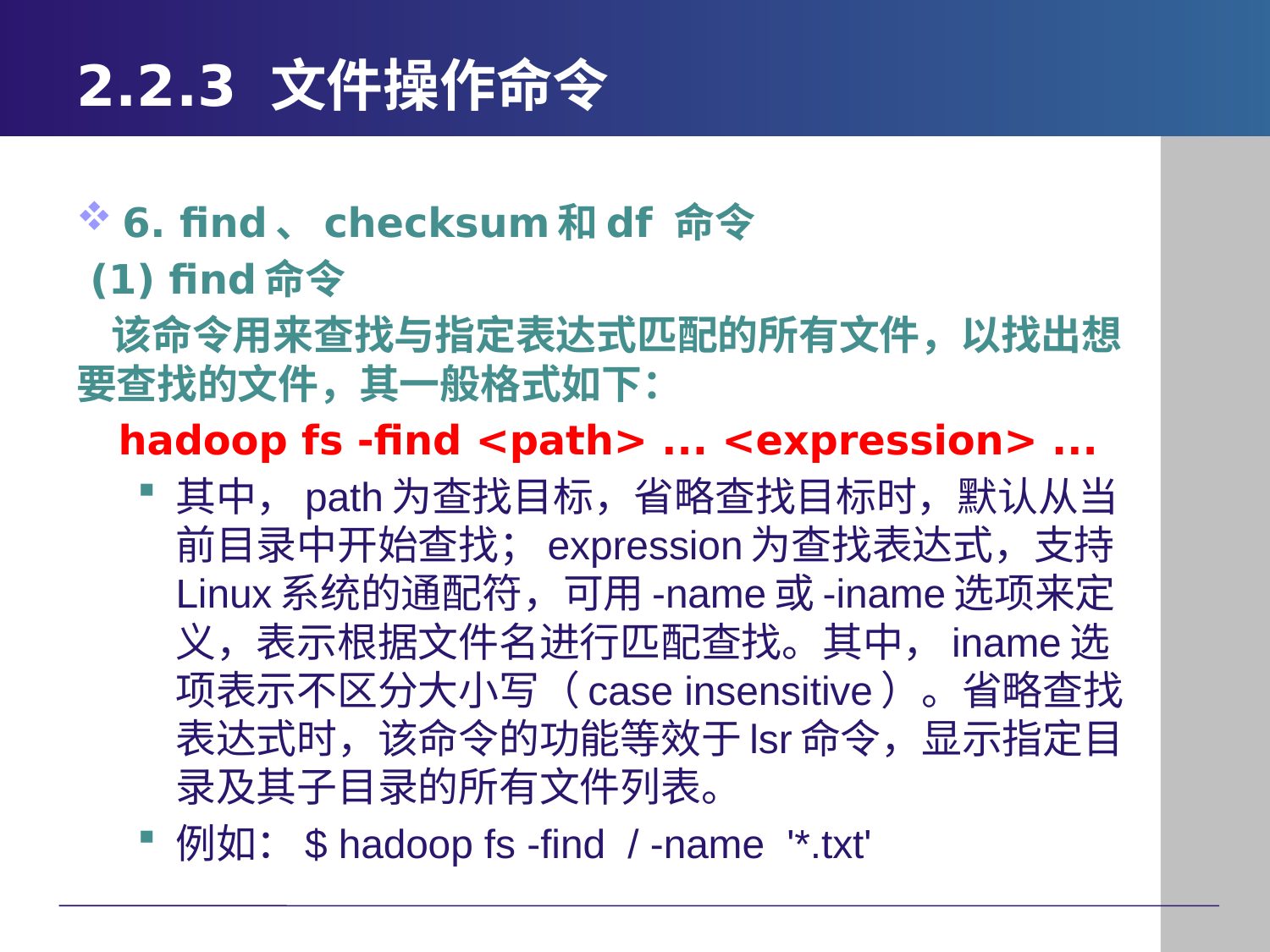

# 2.2.3 文件操作命令
6. find、checksum和df 命令
 (1) find命令
   该命令用来查找与指定表达式匹配的所有文件，以找出想要查找的文件，其一般格式如下：
   hadoop fs -find <path> ... <expression> ...
其中，path为查找目标，省略查找目标时，默认从当前目录中开始查找；expression为查找表达式，支持Linux系统的通配符，可用-name或-iname选项来定义，表示根据文件名进行匹配查找。其中，iname选项表示不区分大小写（case insensitive）。省略查找表达式时，该命令的功能等效于lsr命令，显示指定目录及其子目录的所有文件列表。
例如：$ hadoop fs -find  / -name  '*.txt'